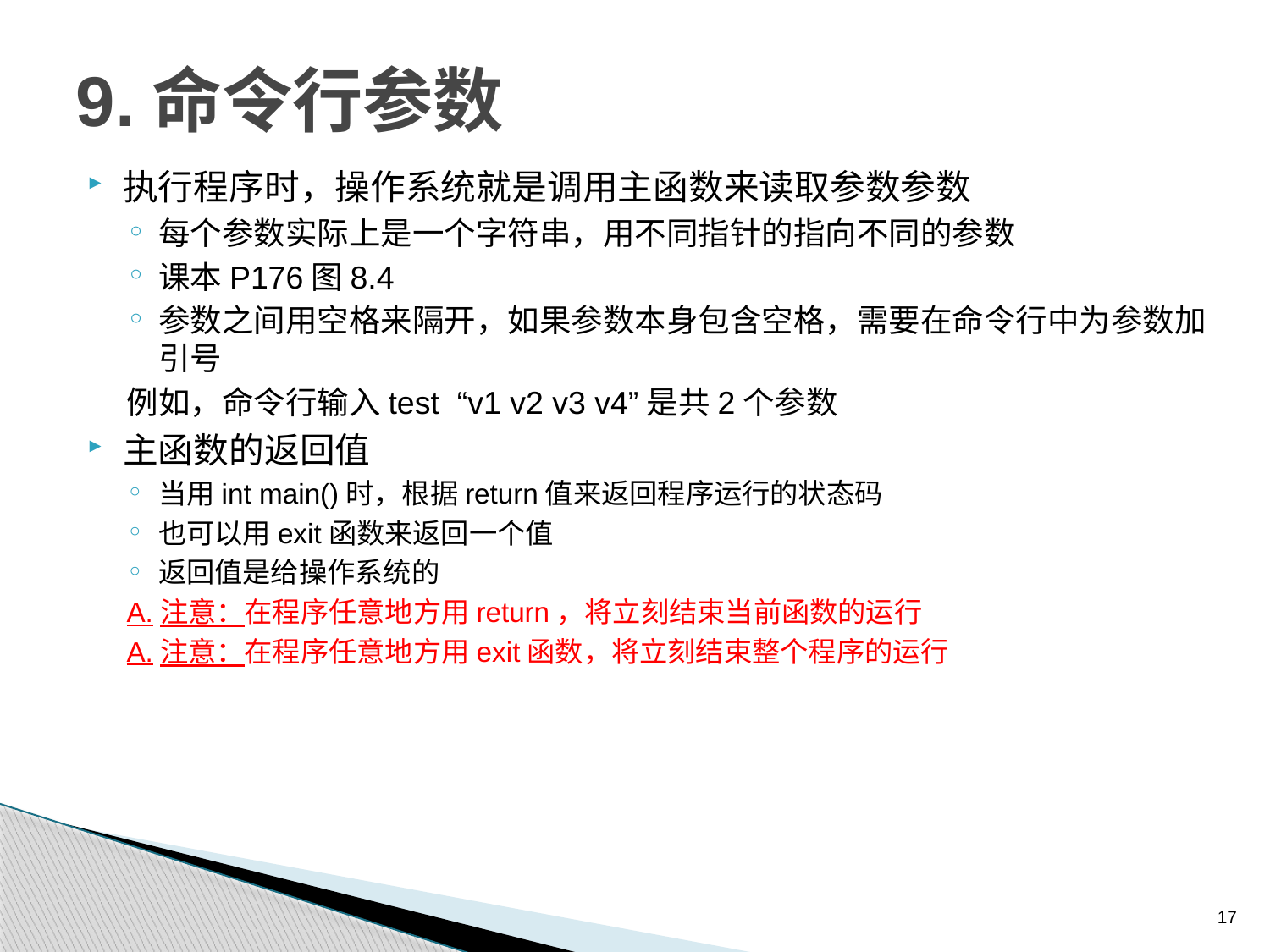

# 9.命令行参数
执行程序时，操作系统就是调用主函数来读取参数参数
每个参数实际上是一个字符串，用不同指针的指向不同的参数
课本P176图8.4
参数之间用空格来隔开，如果参数本身包含空格，需要在命令行中为参数加引号
例如，命令行输入test  “v1 v2 v3 v4”是共2个参数
主函数的返回值
当用int main()时，根据return值来返回程序运行的状态码
也可以用exit函数来返回一个值
返回值是给操作系统的
A.注意：在程序任意地方用return，将立刻结束当前函数的运行
A.注意：在程序任意地方用exit函数，将立刻结束整个程序的运行
17